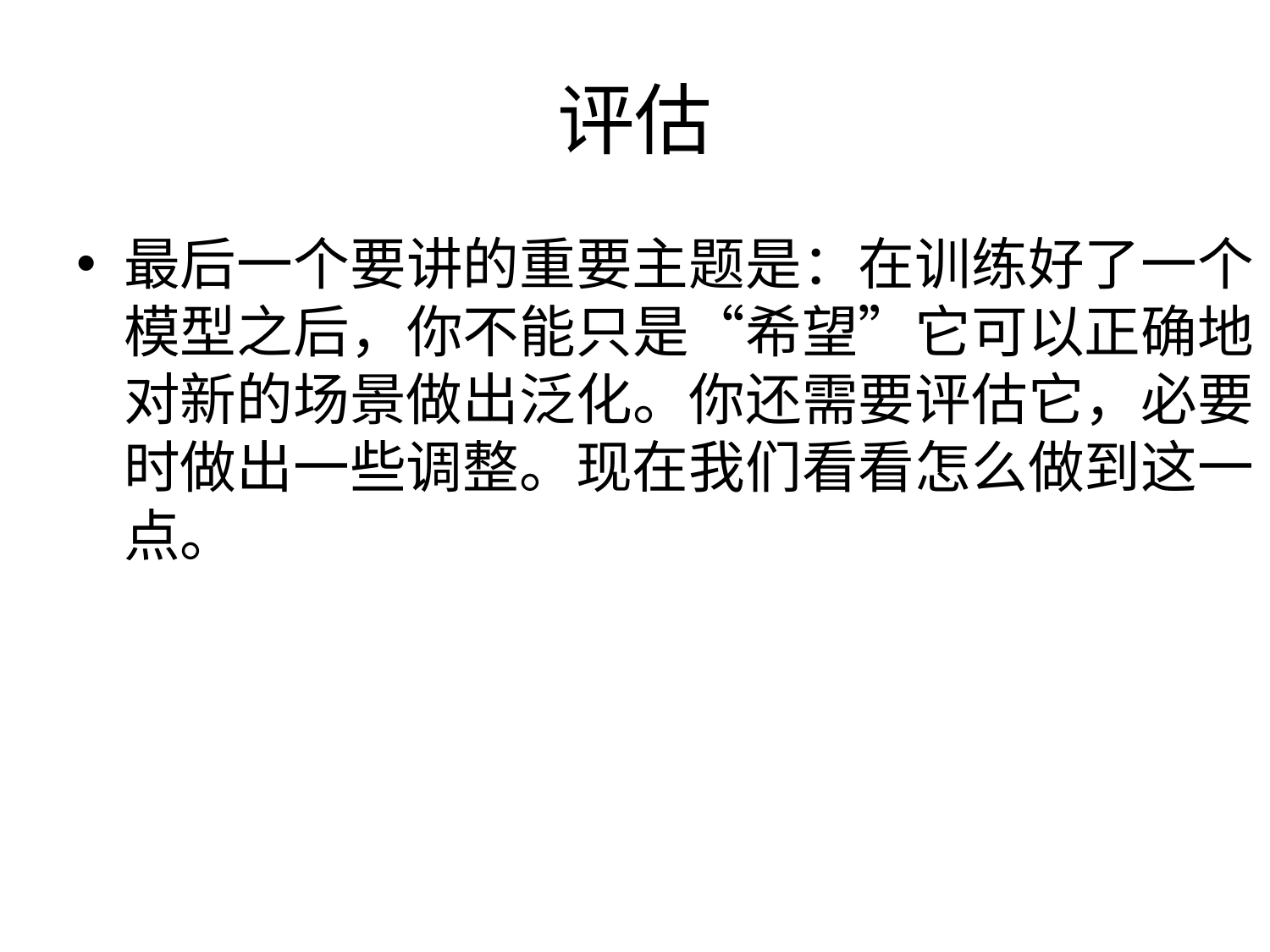

# 评估
最后一个要讲的重要主题是：在训练好了一个模型之后，你不能只是“希望”它可以正确地对新的场景做出泛化。你还需要评估它，必要时做出一些调整。现在我们看看怎么做到这一点。